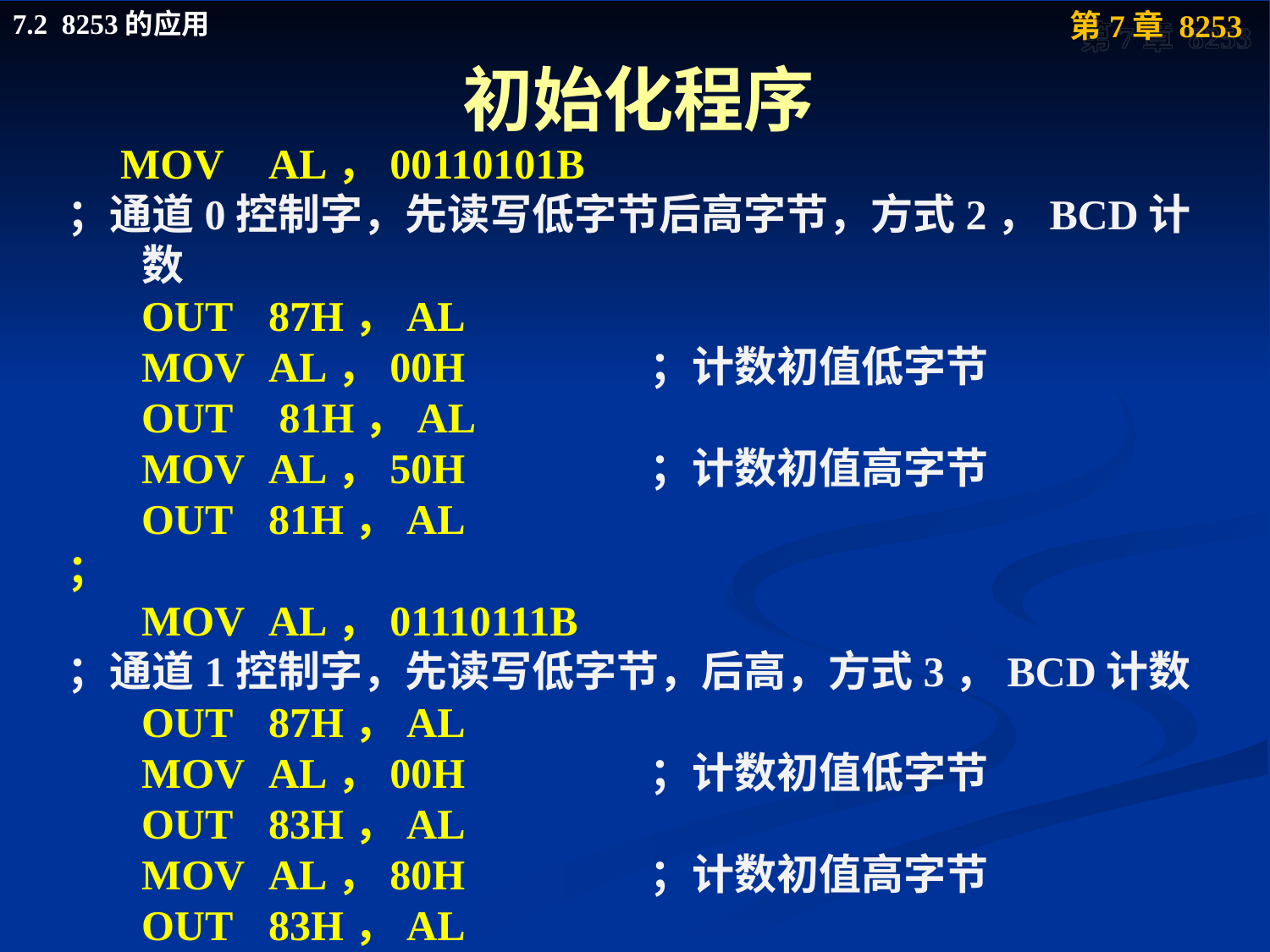

# 初始化程序
     MOV	AL，00110101B
；通道0控制字，先读写低字节后高字节，方式2，BCD计数
       OUT 	87H，AL
       MOV	AL，00H		；计数初值低字节
       OUT	 81H，AL
       MOV	AL，50H		；计数初值高字节
       OUT 	81H，AL
；
       MOV	AL，01110111B
；通道1控制字，先读写低字节，后高，方式3，BCD计数
       OUT	87H，AL
       MOV	AL，00H		；计数初值低字节
       OUT	83H，AL
       MOV	AL，80H		；计数初值高字节
       OUT	83H，AL